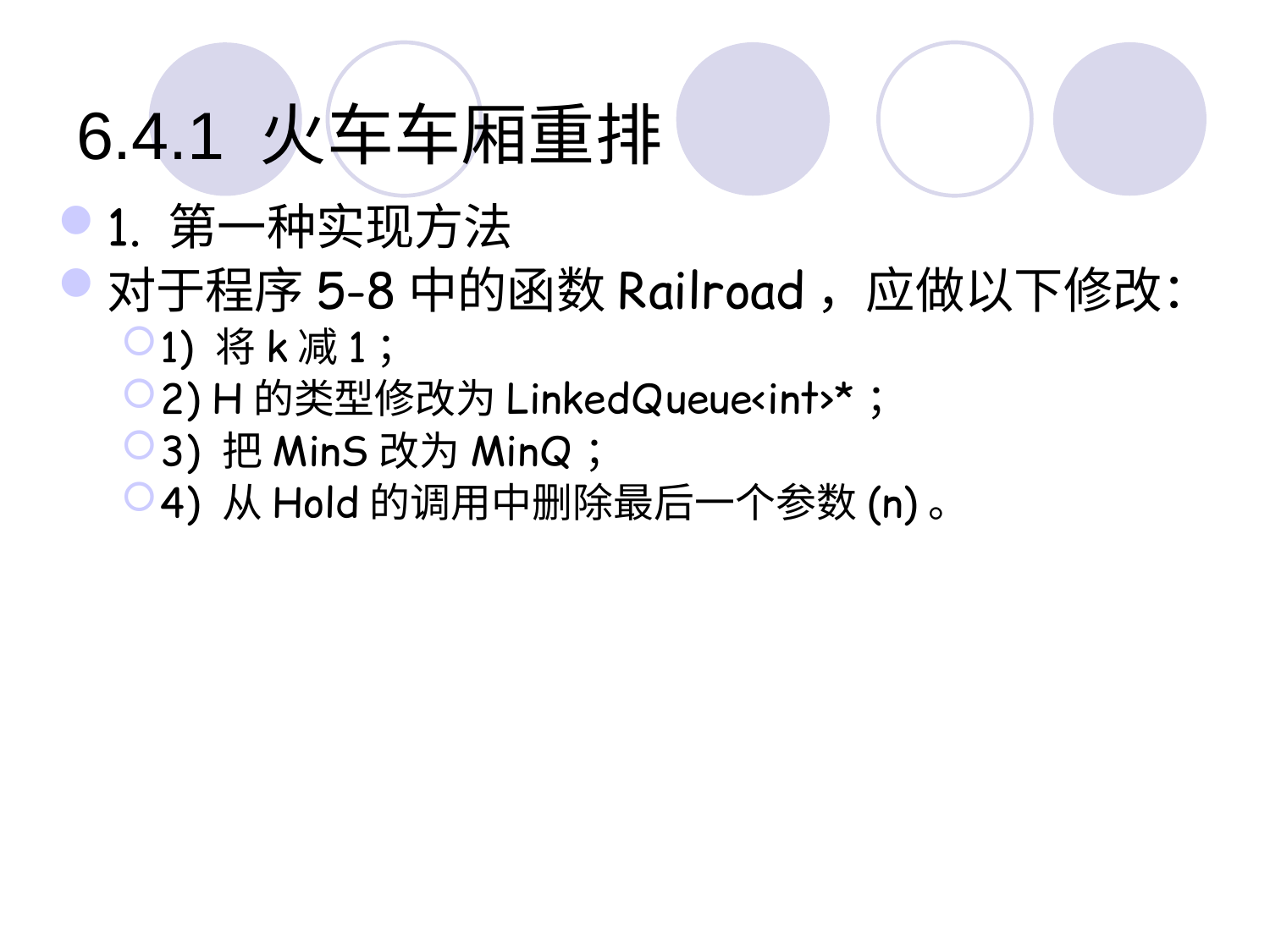

# 6.4.1 火车车厢重排
1. 第一种实现方法
对于程序5-8中的函数Railroad，应做以下修改：
1) 将k减1；
2) H的类型修改为LinkedQueue<int>*；
3) 把MinS改为MinQ；
4) 从Hold的调用中删除最后一个参数(n)。

21